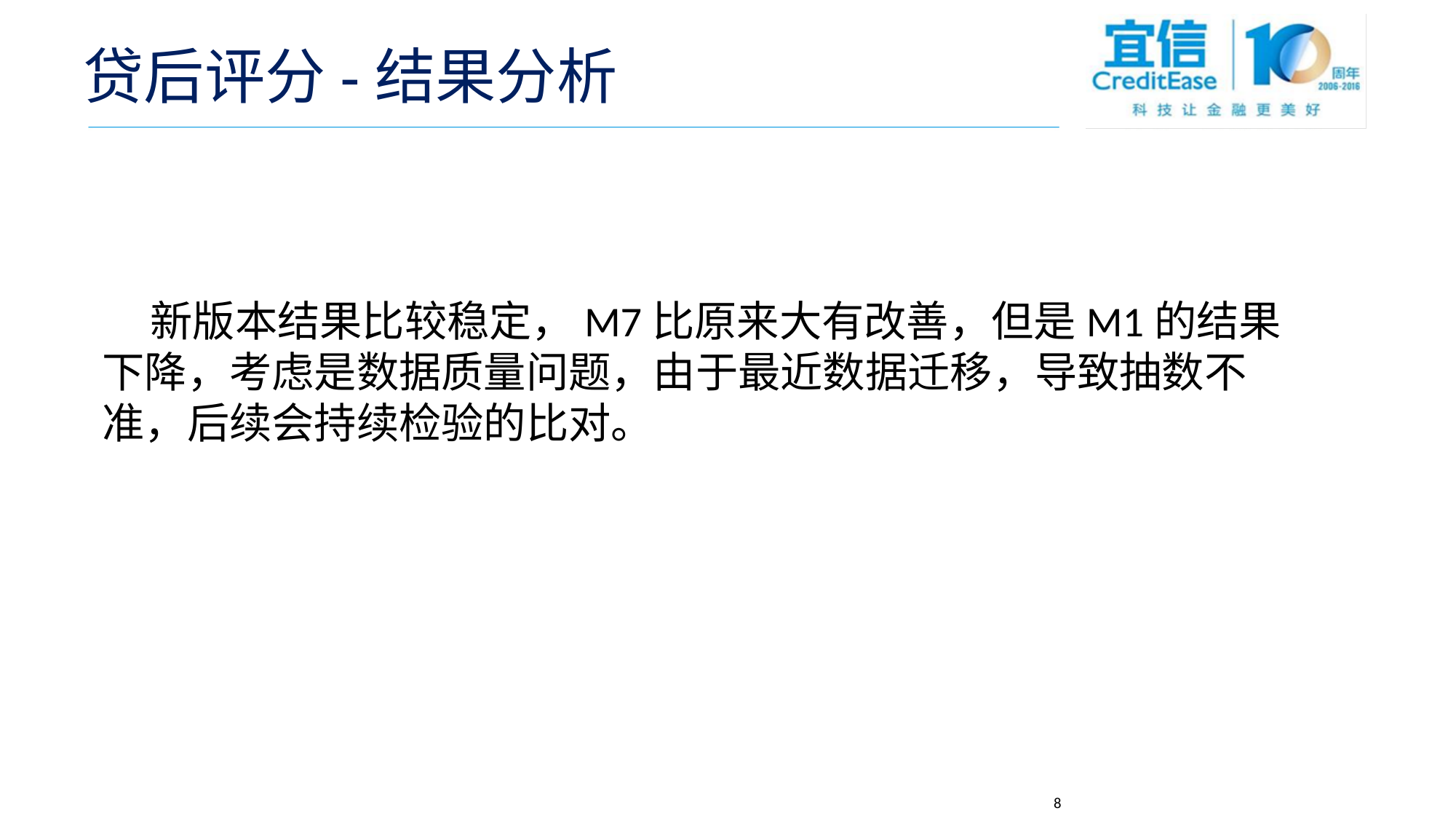

# 贷后评分-结果分析
    新版本结果比较稳定，M7比原来大有改善，但是M1的结果下降，考虑是数据质量问题，由于最近数据迁移，导致抽数不准，后续会持续检验的比对。
8